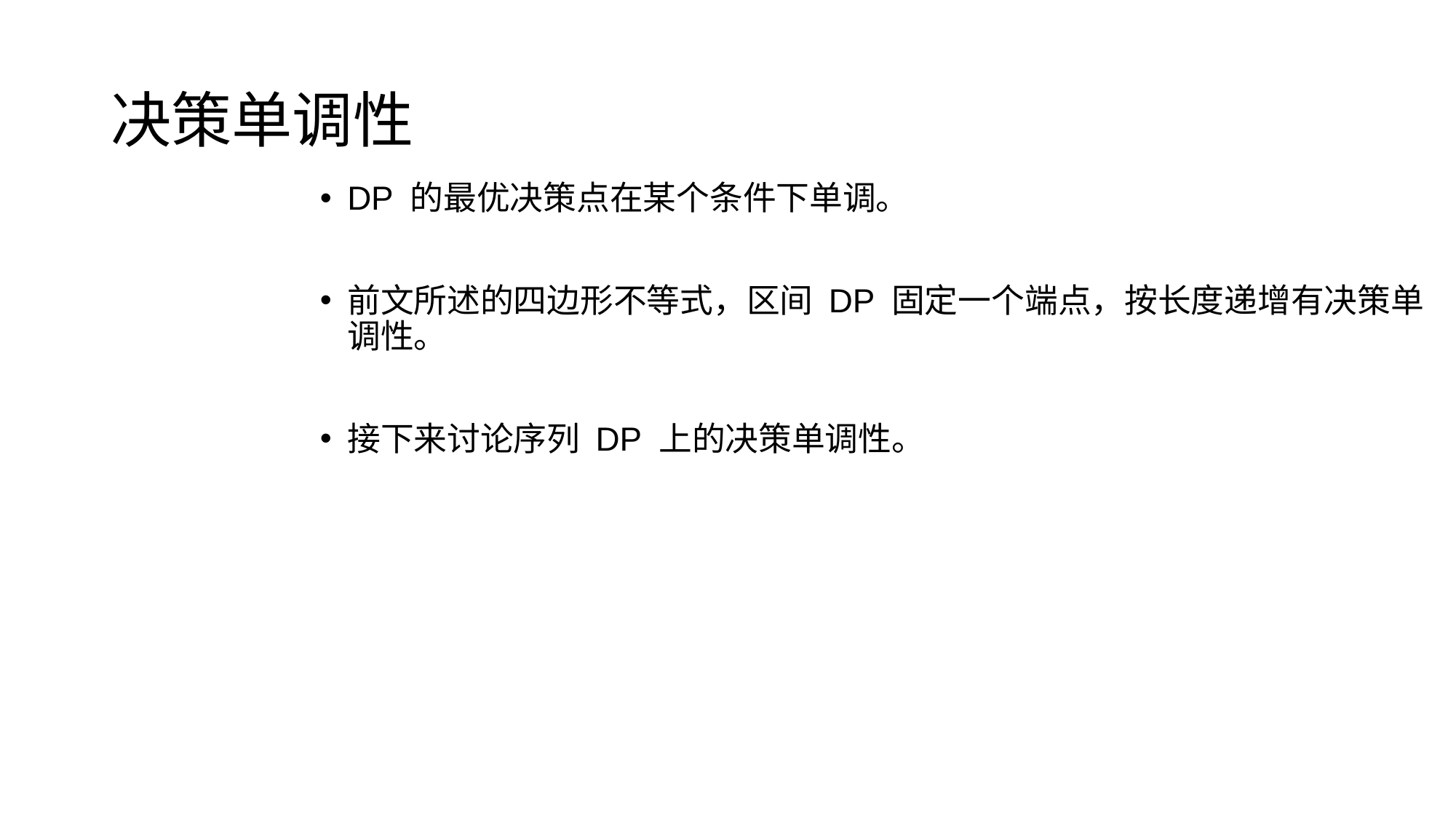

# 决策单调性
DP 的最优决策点在某个条件下单调。

前文所述的四边形不等式，区间 DP 固定一个端点，按长度递增有决策单调性。

接下来讨论序列 DP 上的决策单调性。